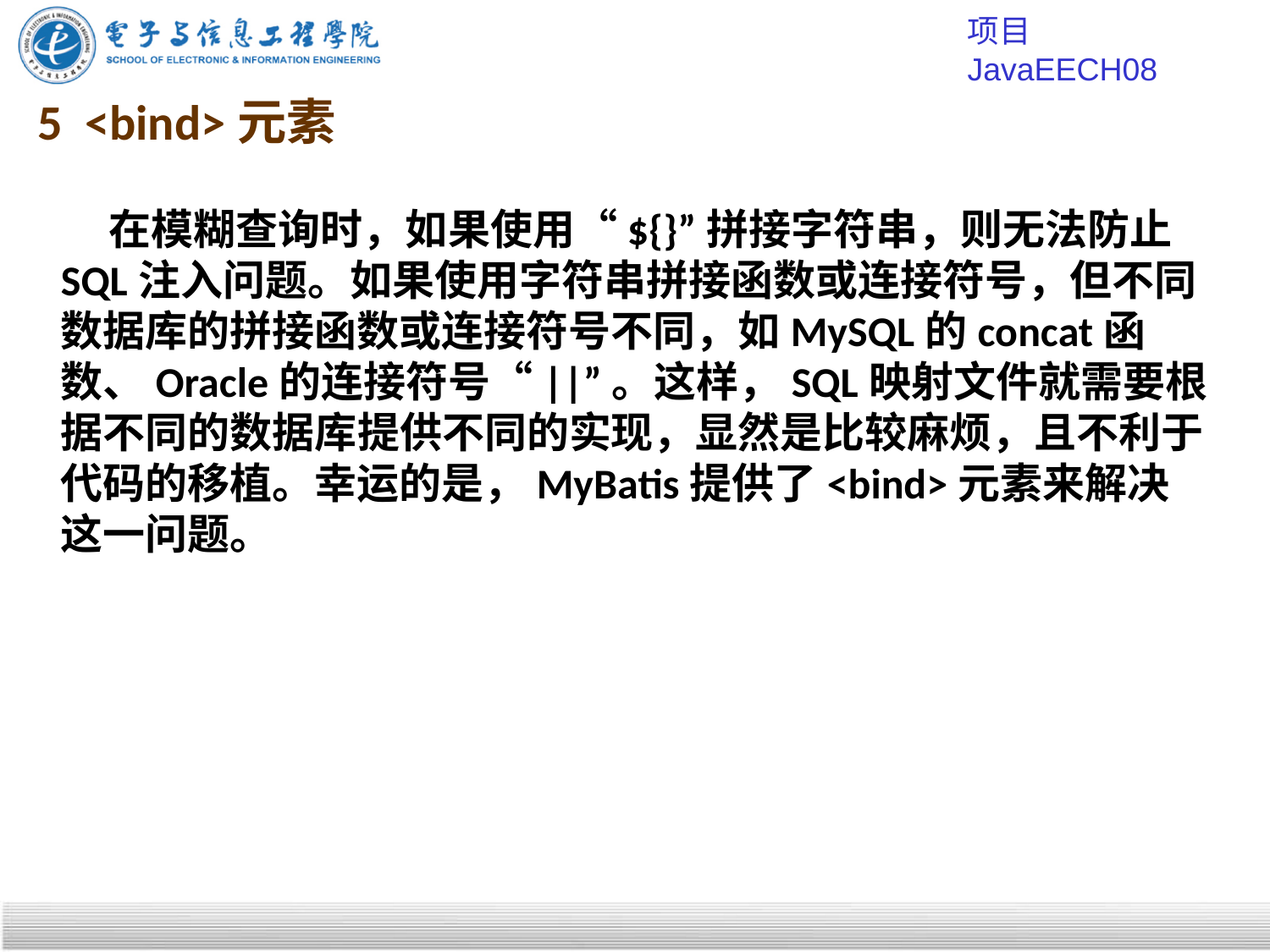

项目JavaEECH08
# 5  <bind>元素
    在模糊查询时，如果使用“${}”拼接字符串，则无法防止SQL注入问题。如果使用字符串拼接函数或连接符号，但不同数据库的拼接函数或连接符号不同，如MySQL的concat函数、Oracle的连接符号“||”。这样，SQL映射文件就需要根据不同的数据库提供不同的实现，显然是比较麻烦，且不利于代码的移植。幸运的是，MyBatis提供了<bind>元素来解决这一问题。